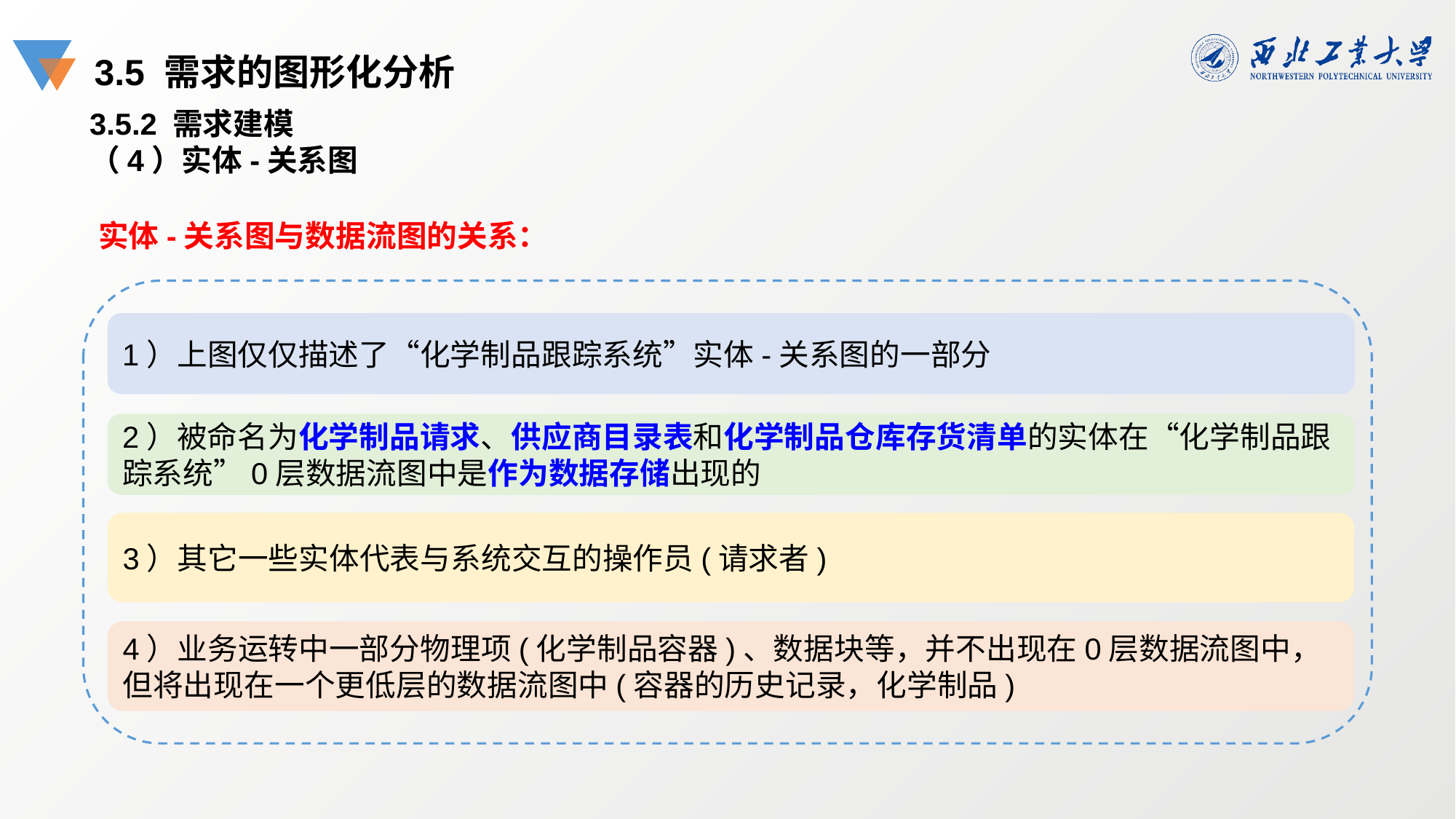

3.5 需求的图形化分析
3.5.2 需求建模
（4）实体-关系图
实体-关系图与数据流图的关系：

1）上图仅仅描述了“化学制品跟踪系统”实体-关系图的一部分
2）被命名为化学制品请求、供应商目录表和化学制品仓库存货清单的实体在“化学制品跟踪系统”0层数据流图中是作为数据存储出现的
3）其它一些实体代表与系统交互的操作员(请求者)
4）业务运转中一部分物理项(化学制品容器)、数据块等，并不出现在0层数据流图中，但将出现在一个更低层的数据流图中(容器的历史记录，化学制品)

27